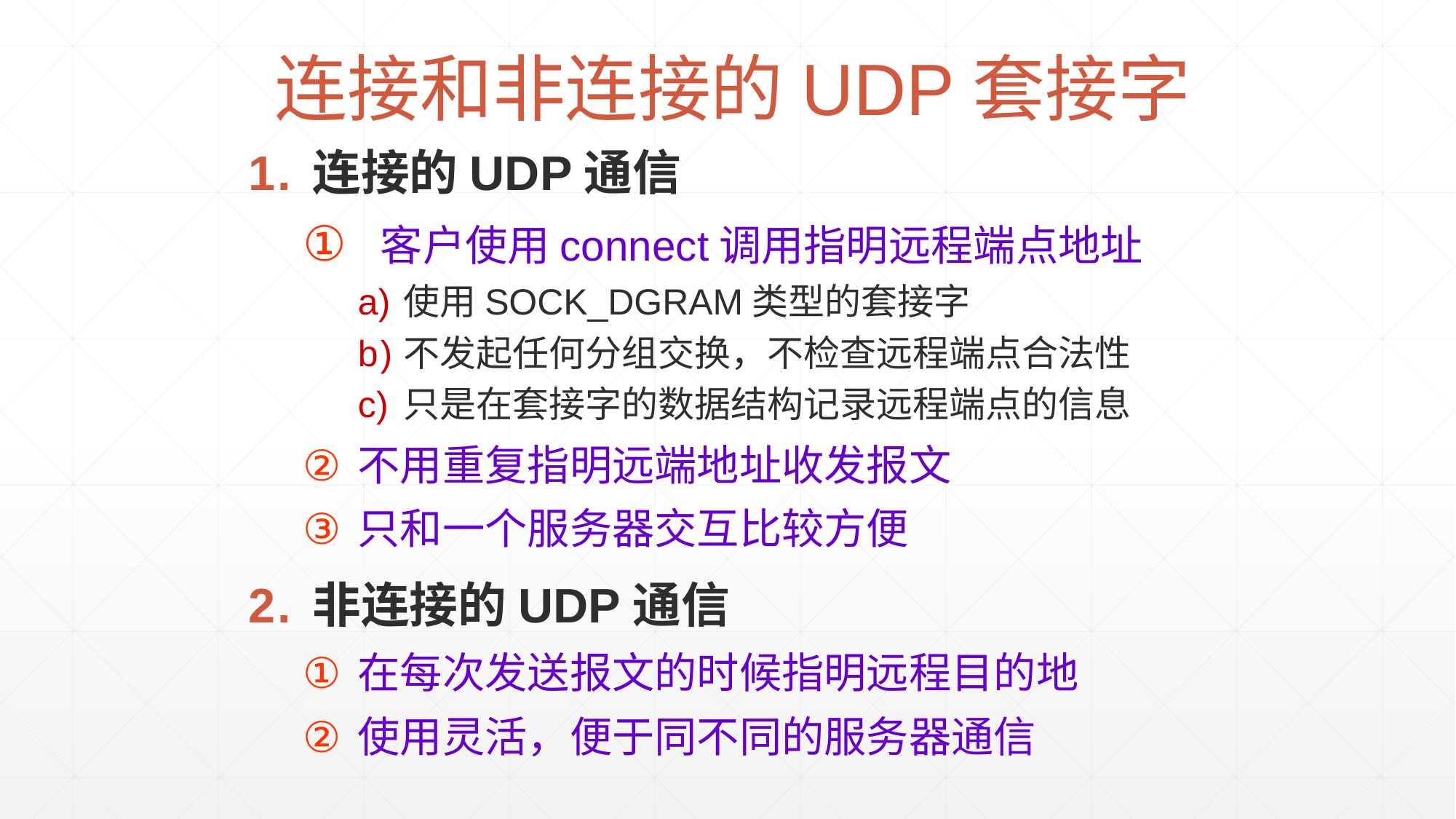

# 连接和非连接的UDP套接字
连接的UDP通信
 客户使用connect调用指明远程端点地址
使用SOCK_DGRAM类型的套接字
不发起任何分组交换，不检查远程端点合法性
只是在套接字的数据结构记录远程端点的信息
不用重复指明远端地址收发报文
只和一个服务器交互比较方便
非连接的UDP通信
在每次发送报文的时候指明远程目的地
使用灵活，便于同不同的服务器通信